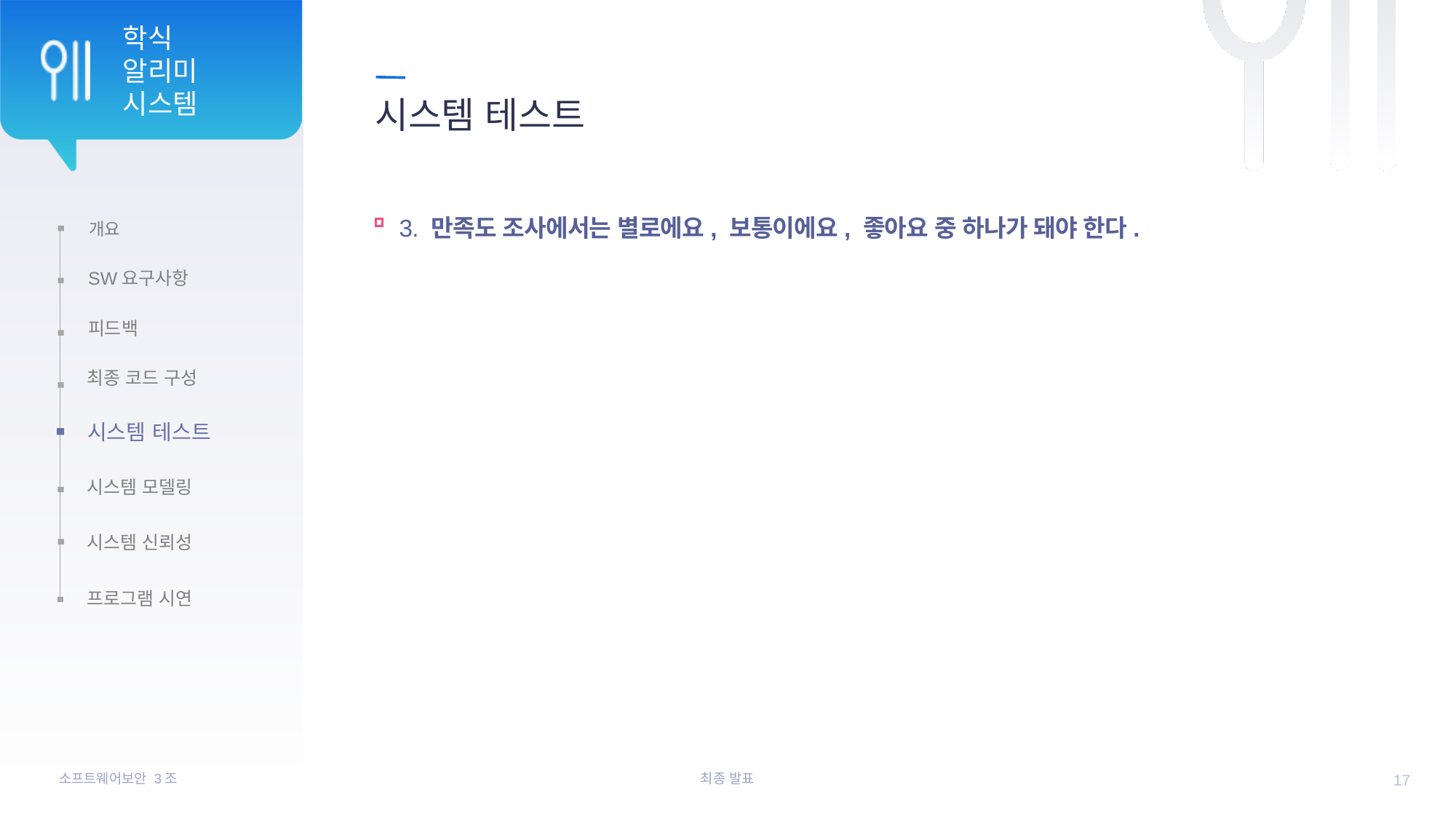

# 시스템 테스트
3. 만족도 조사에서는 별로에요, 보통이에요, 좋아요 중 하나가 돼야 한다.

17